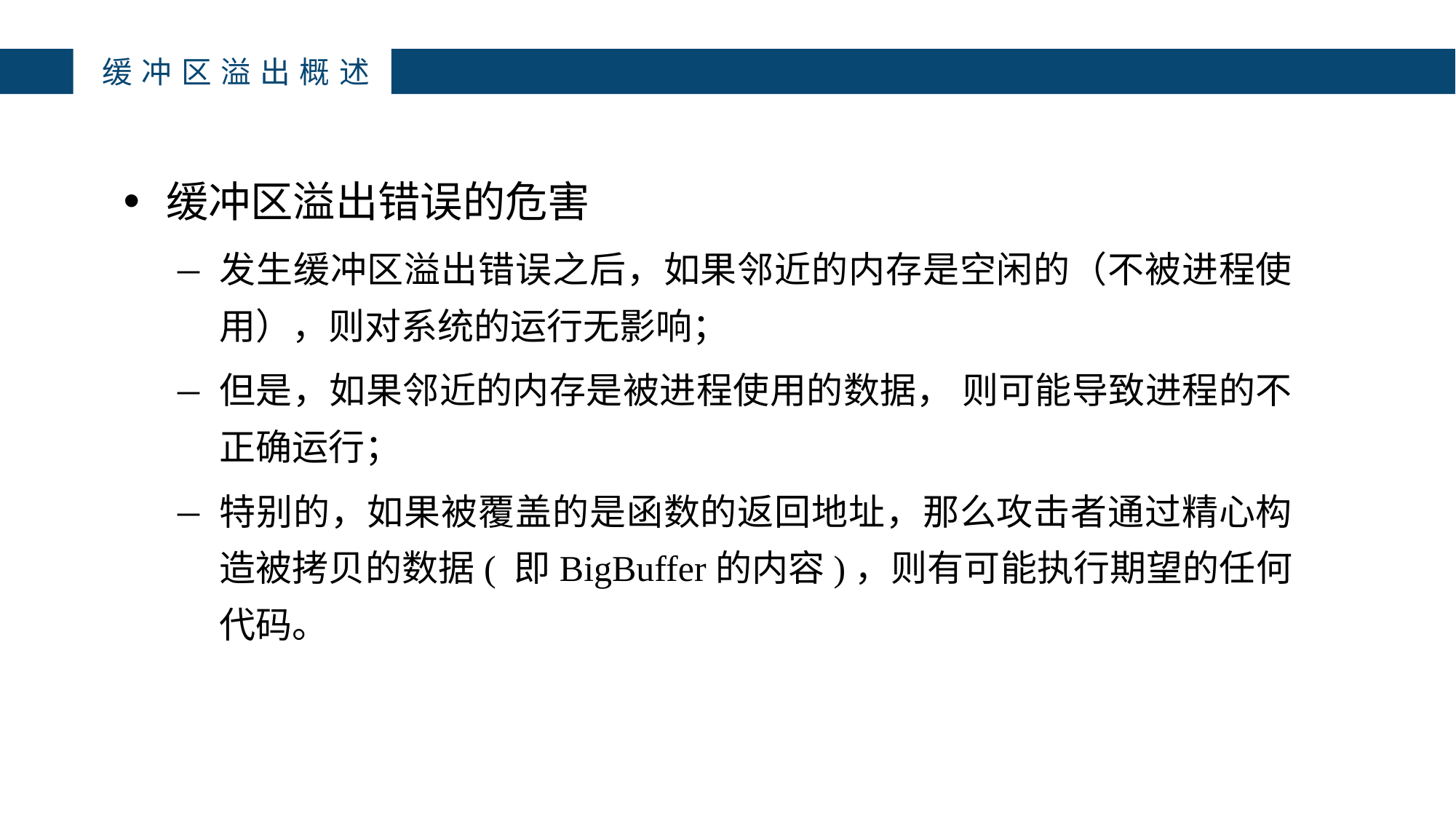

缓冲区溢出概述

缓冲区溢出错误的危害
发生缓冲区溢出错误之后，如果邻近的内存是空闲的（不被进程使用），则对系统的运行无影响；
但是，如果邻近的内存是被进程使用的数据， 则可能导致进程的不正确运行；
特别的，如果被覆盖的是函数的返回地址，那么攻击者通过精心构造被拷贝的数据( 即BigBuffer的内容)，则有可能执行期望的任何代码。